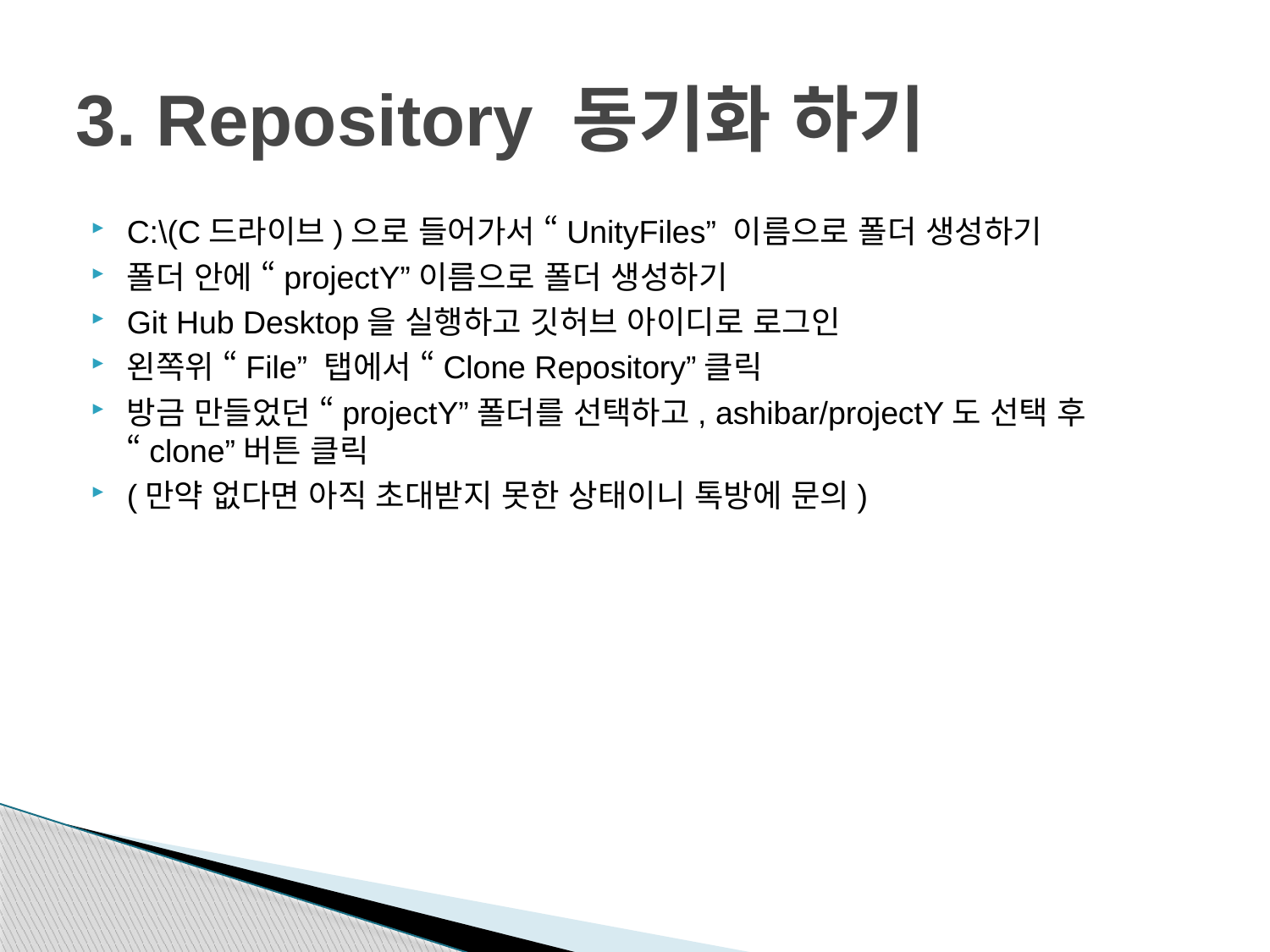

# 3. Repository 동기화 하기
C:\(C드라이브)으로 들어가서 “UnityFiles” 이름으로 폴더 생성하기
폴더 안에 “projectY”이름으로 폴더 생성하기
Git Hub Desktop을 실행하고 깃허브 아이디로 로그인
왼쪽위 “File” 탭에서 “Clone Repository”클릭
방금 만들었던 “projectY”폴더를 선택하고, ashibar/projectY도 선택 후 “clone”버튼 클릭
(만약 없다면 아직 초대받지 못한 상태이니 톡방에 문의)